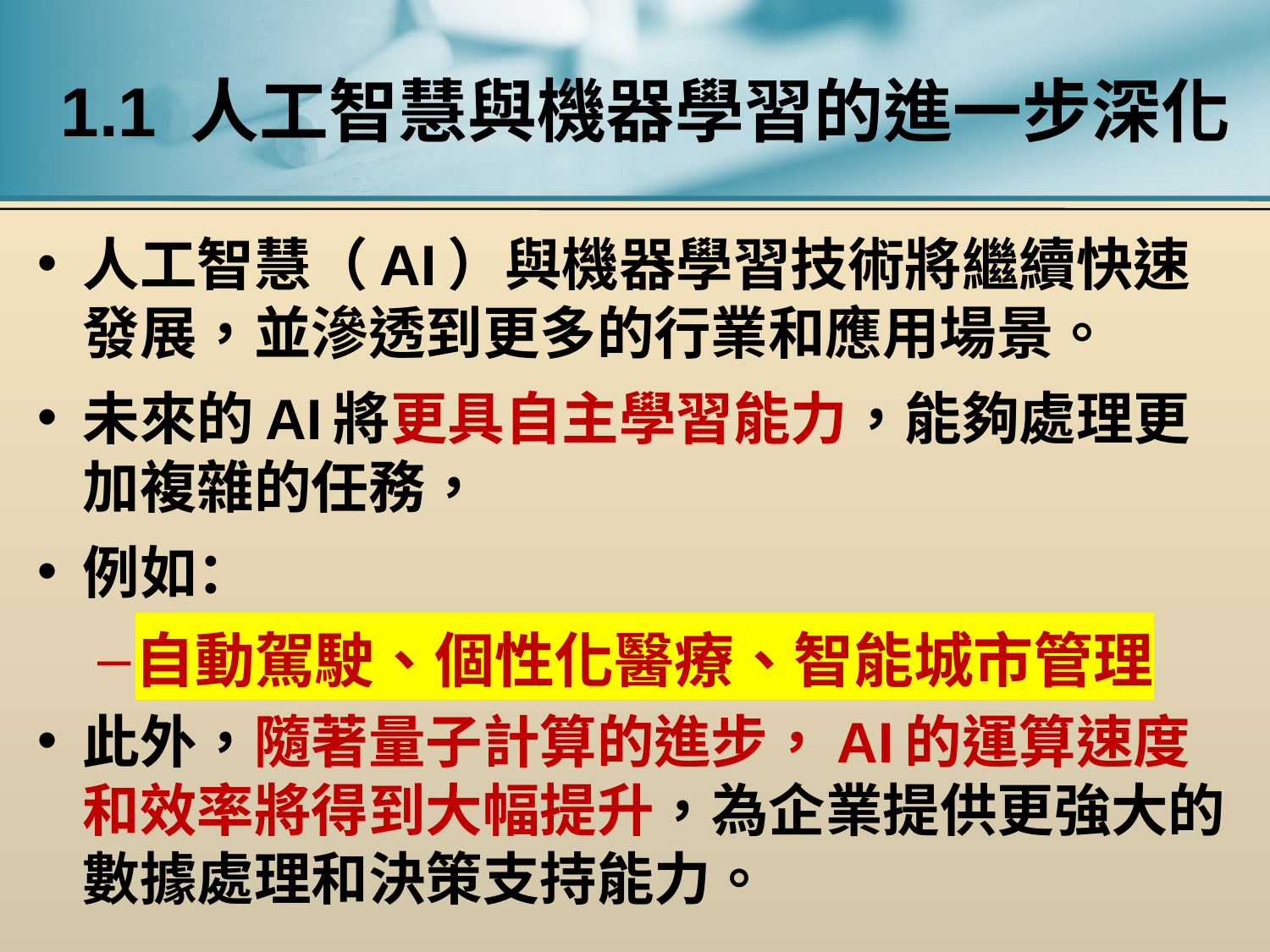

# 1.1 人工智慧與機器學習的進一步深化
人工智慧（AI）與機器學習技術將繼續快速發展，並滲透到更多的行業和應用場景。
未來的AI將更具自主學習能力，能夠處理更加複雜的任務，
例如：
自動駕駛、個性化醫療、智能城市管理
此外，隨著量子計算的進步，AI的運算速度和效率將得到大幅提升，為企業提供更強大的數據處理和決策支持能力。